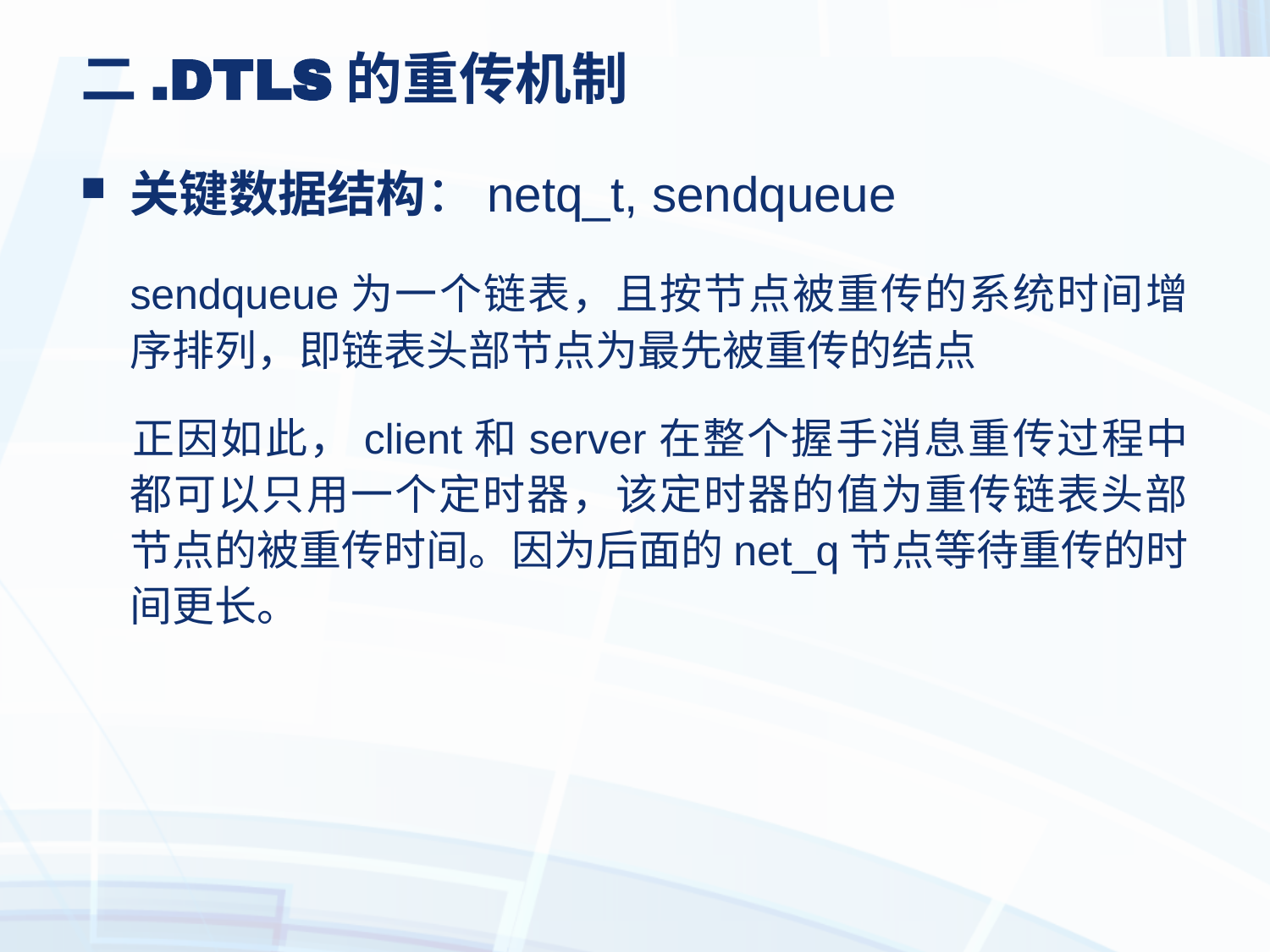

# 二.DTLS的重传机制
关键数据结构：netq_t, sendqueue
	sendqueue为一个链表，且按节点被重传的系统时间增序排列，即链表头部节点为最先被重传的结点
	正因如此，client和server在整个握手消息重传过程中都可以只用一个定时器，该定时器的值为重传链表头部节点的被重传时间。因为后面的net_q节点等待重传的时间更长。